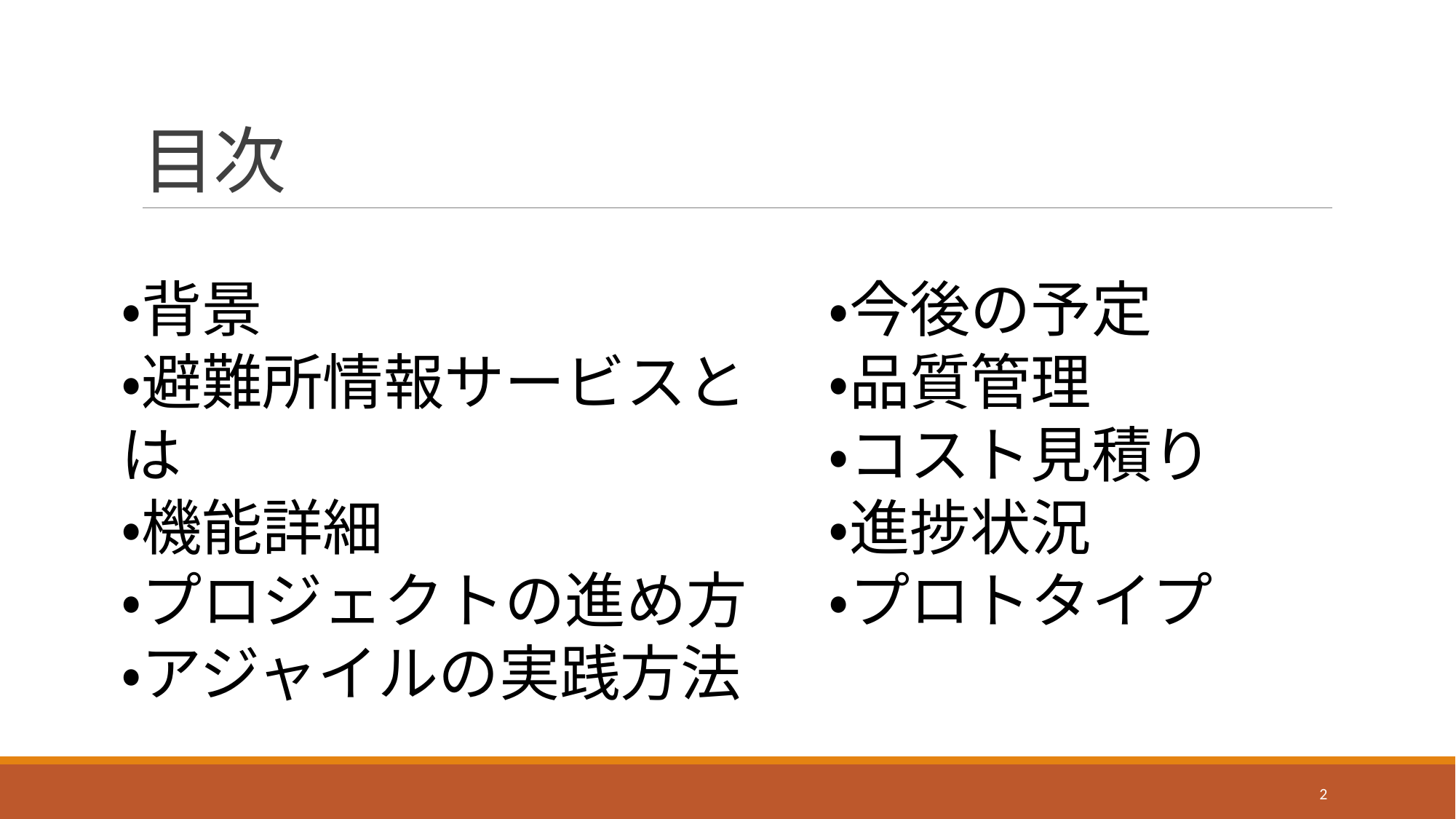

# 目次
・背景
・避難所情報サービスとは
・機能詳細
・プロジェクトの進め方
・アジャイルの実践方法

・今後の予定
・品質管理
・コスト見積り
・進捗状況
・プロトタイプ
2